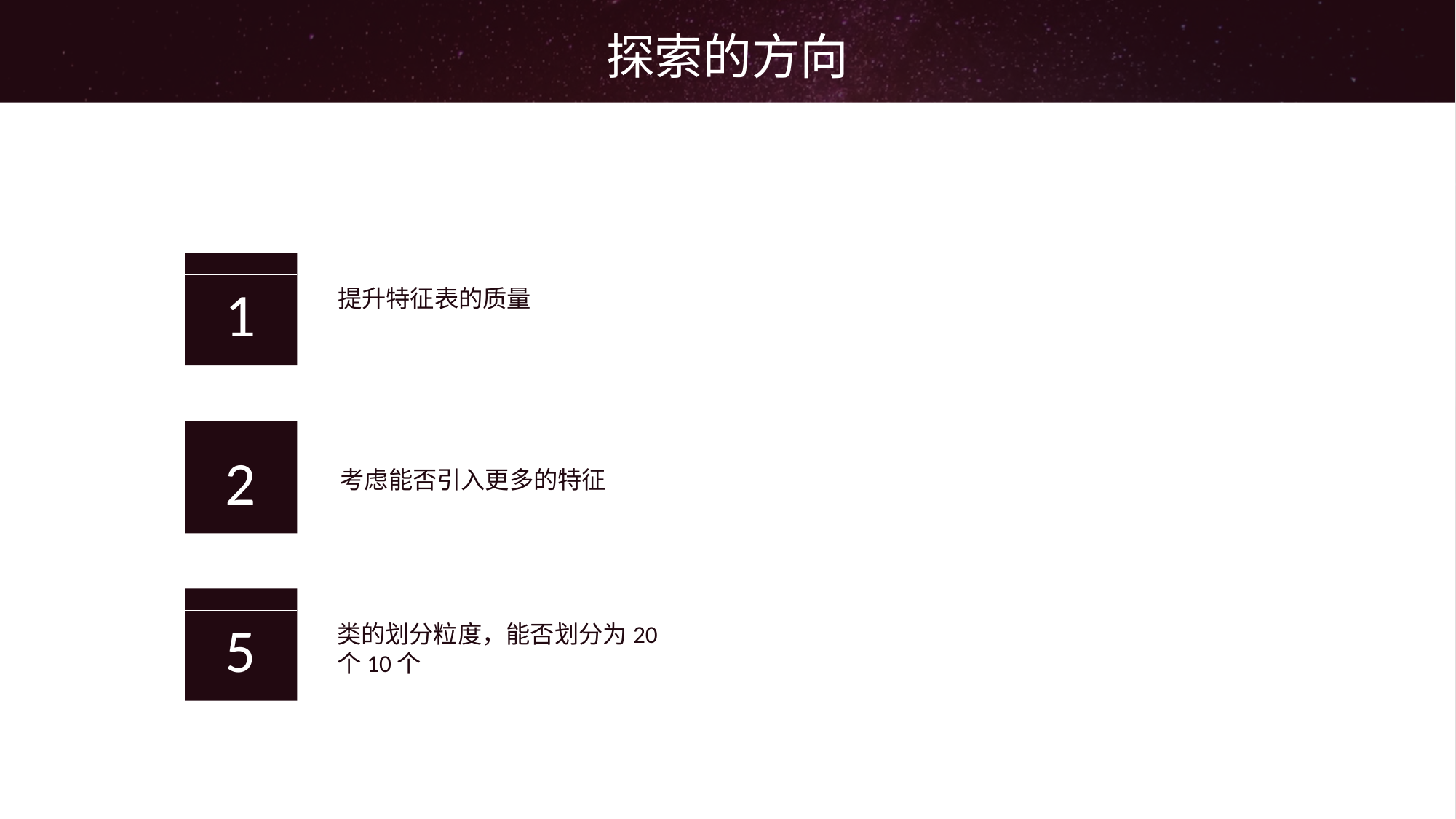

探索的方向

1
提升特征表的质量

2
考虑能否引入更多的特征

5
类的划分粒度，能否划分为20个10个